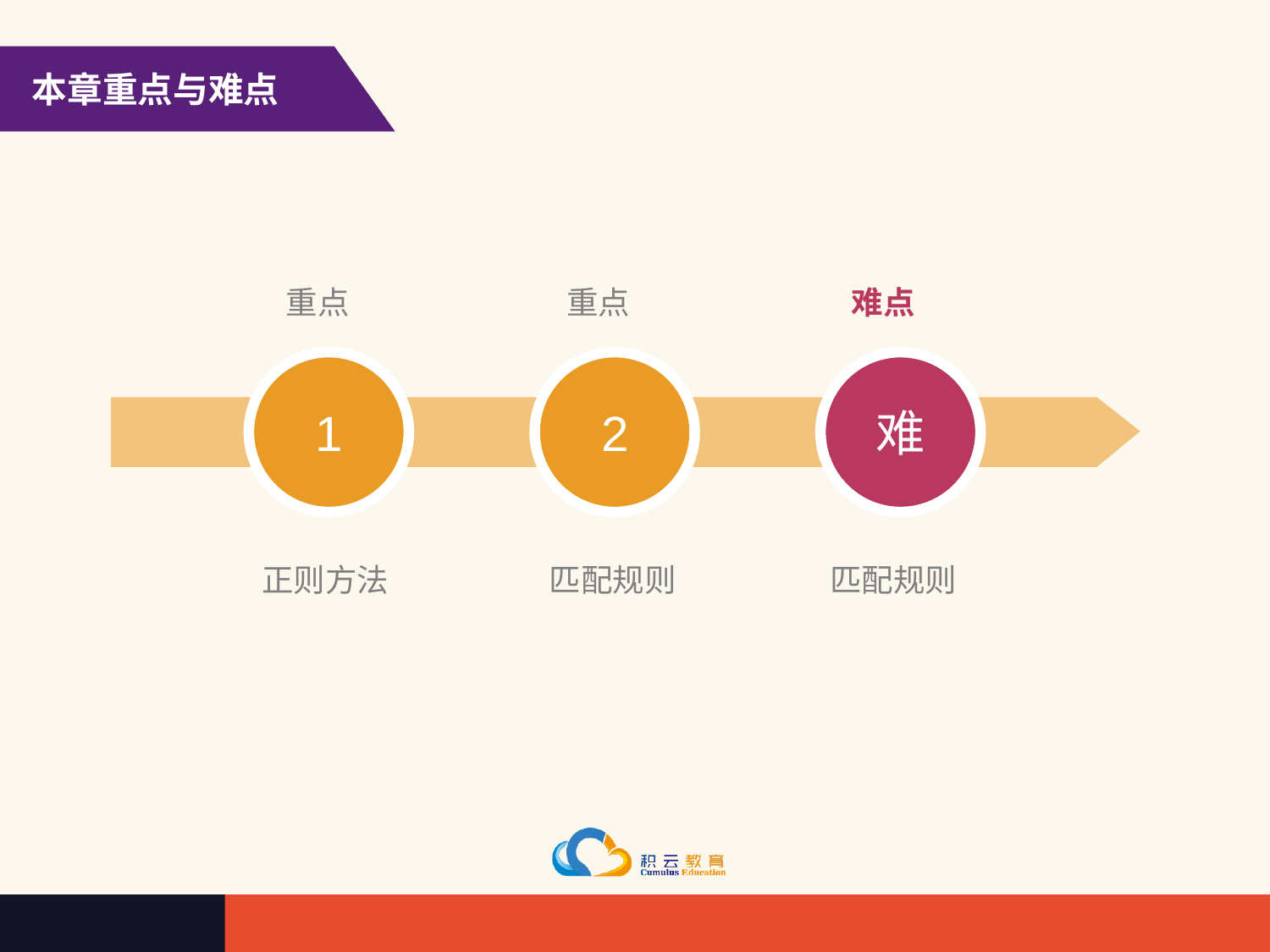

本章重点与难点
重点
重点
难点

1

2

难

匹配规则
正则方法
匹配规则